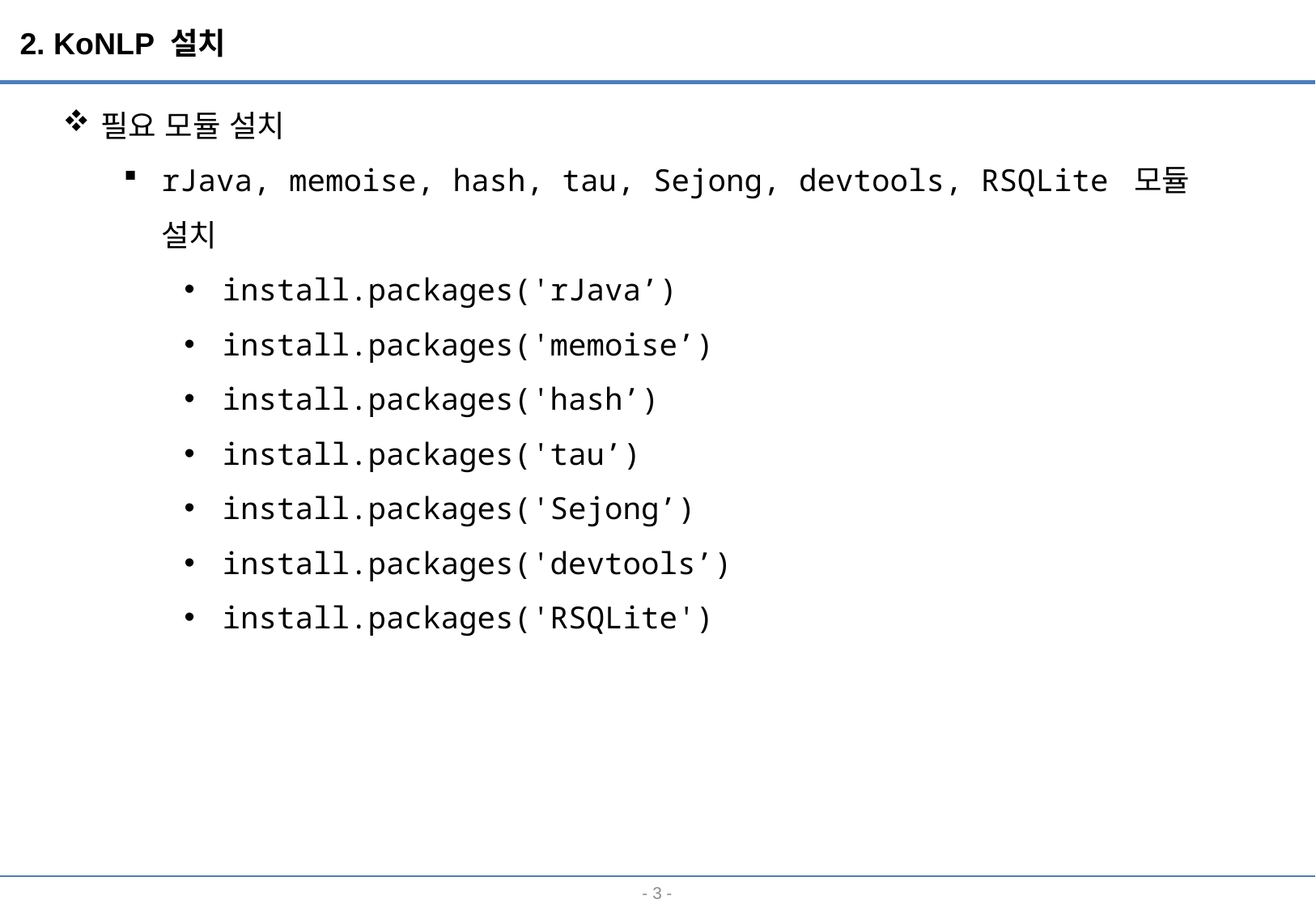

2. KoNLP 설치
필요 모듈 설치
rJava, memoise, hash, tau, Sejong, devtools, RSQLite 모듈 설치
install.packages('rJava’)
install.packages('memoise’)
install.packages('hash’)
install.packages('tau’)
install.packages('Sejong’)
install.packages('devtools’)
install.packages('RSQLite')
- 3 -